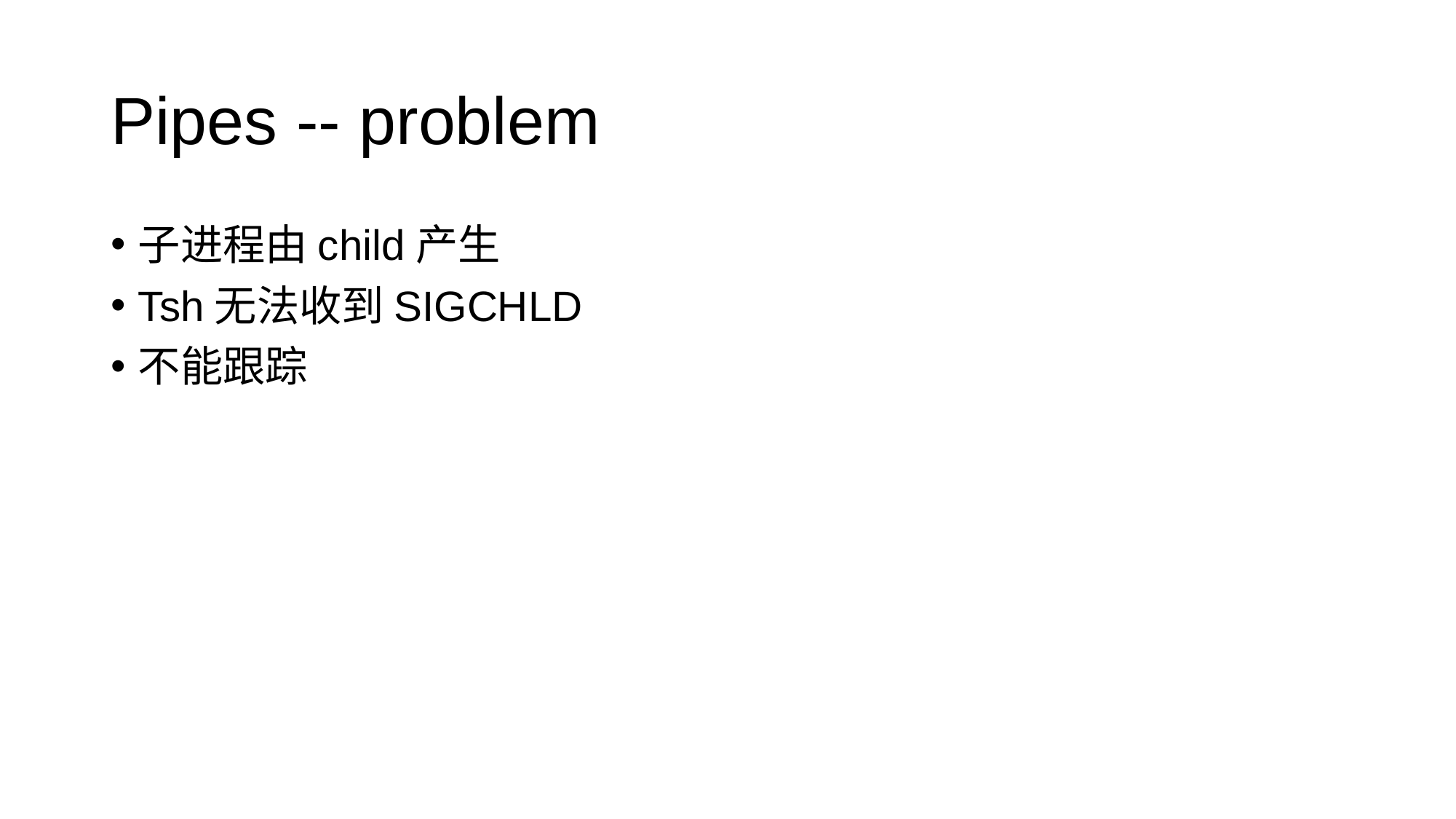

# Pipes -- problem
子进程由child产生
Tsh无法收到SIGCHLD
不能跟踪